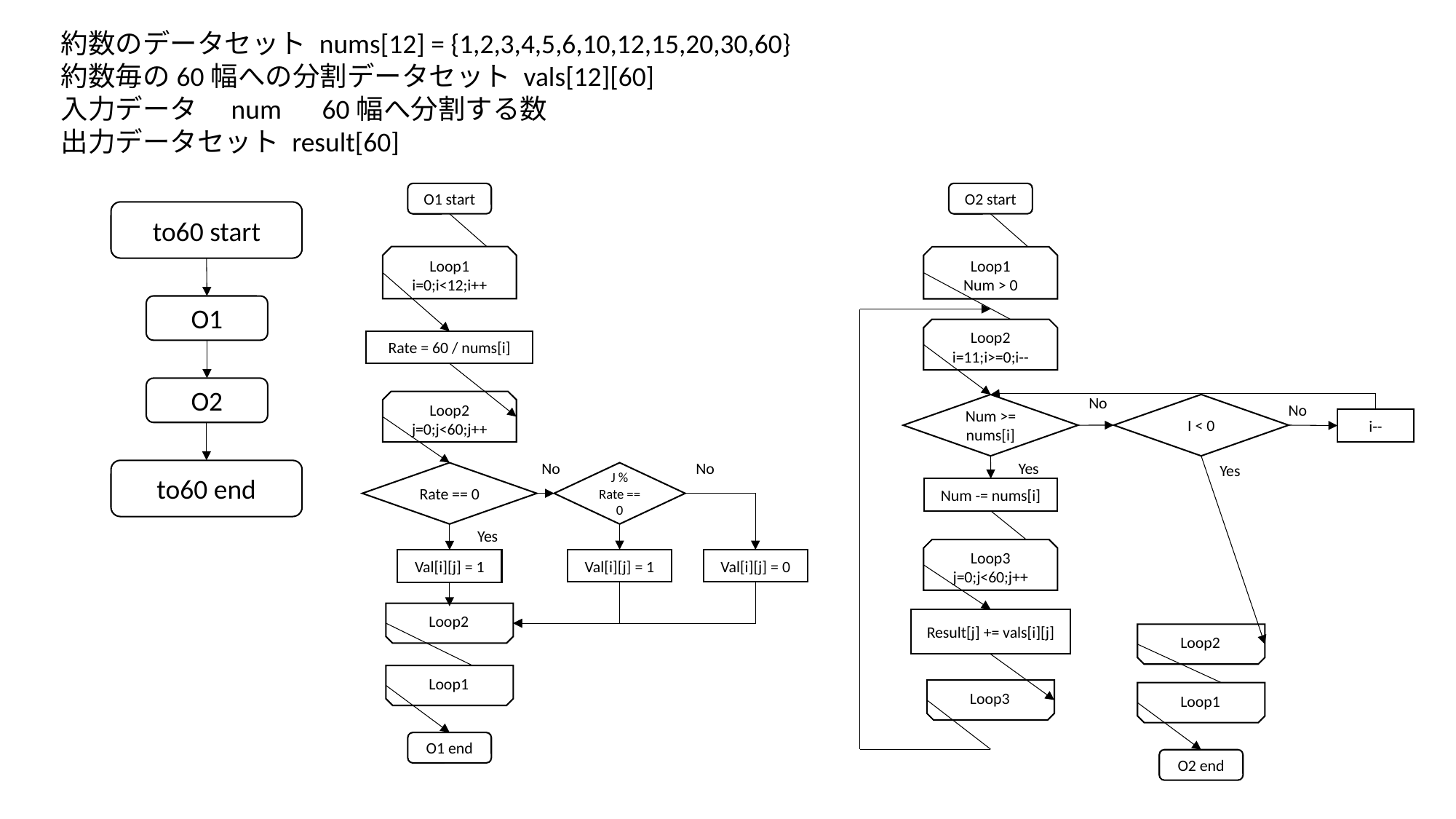

約数のデータセット nums[12] = {1,2,3,4,5,6,10,12,15,20,30,60}
約数毎の60幅への分割データセット vals[12][60]
入力データ　num　60幅へ分割する数
出力データセット result[60]
O1 start
Loop1
i=0;i<12;i++
Rate = 60 / nums[i]
Loop2
j=0;j<60;j++
No
No
Rate == 0
J % Rate == 0
Yes
Val[i][j] = 1
Val[i][j] = 0
Val[i][j] = 1

Loop2

Loop1
O1 end
O2 start
Loop1
Num > 0
Loop2
i=11;i>=0;i--
No
I < 0
Num >= nums[i]
No
i--
Yes
Yes
Num -= nums[i]
Loop3
j=0;j<60;j++
Result[j] += vals[i][j]

Loop2

Loop3

Loop1
O2 end
to60 start
O1
O2
to60 end